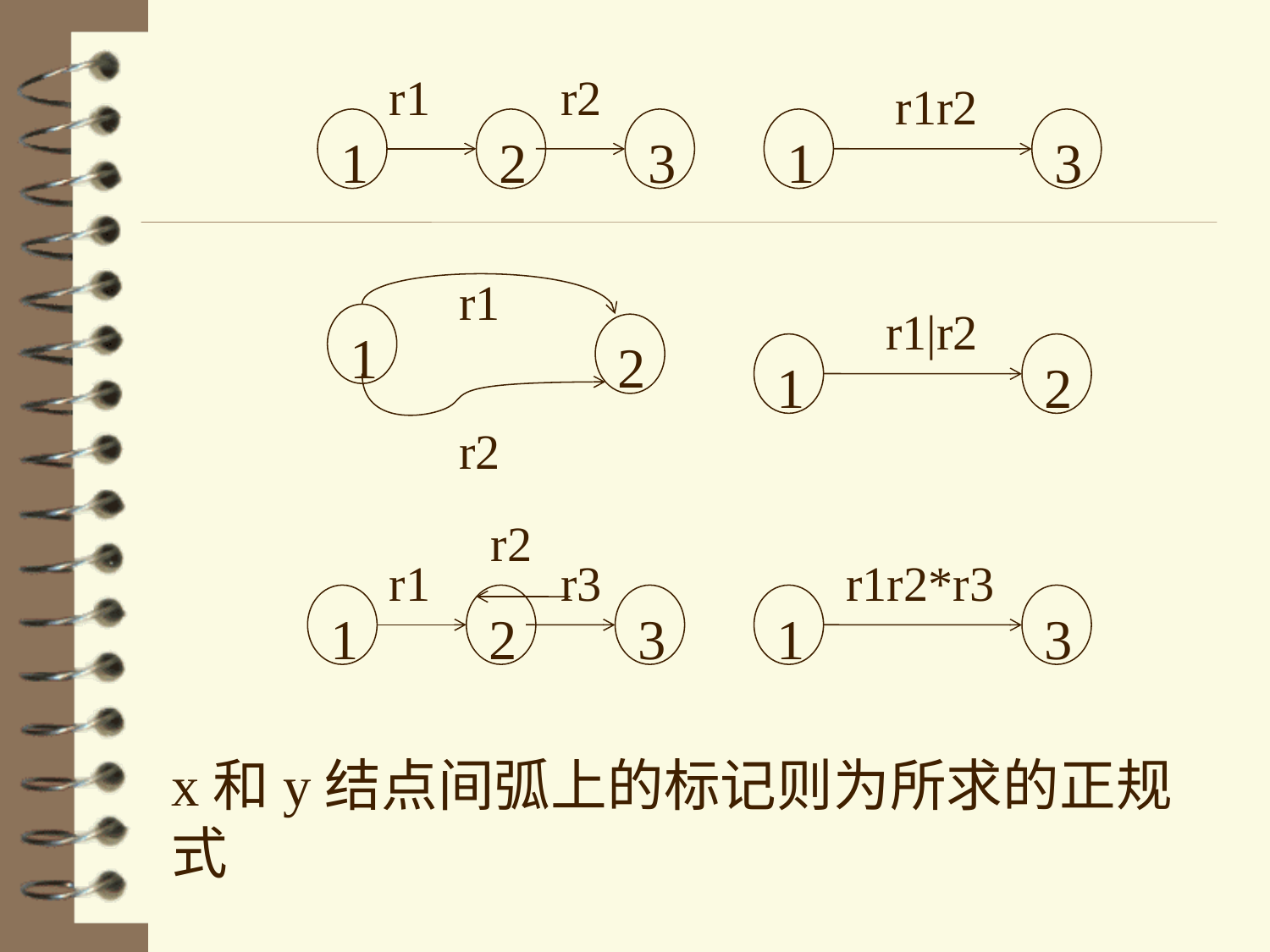

r1
 r2
r1r2
1
2
3
1
3
r1
r1|r2
1
2
1
2
r2
 r2
r1
 r3
r1r2*r3
1
2
3
1
3
x和y结点间弧上的标记则为所求的正规式